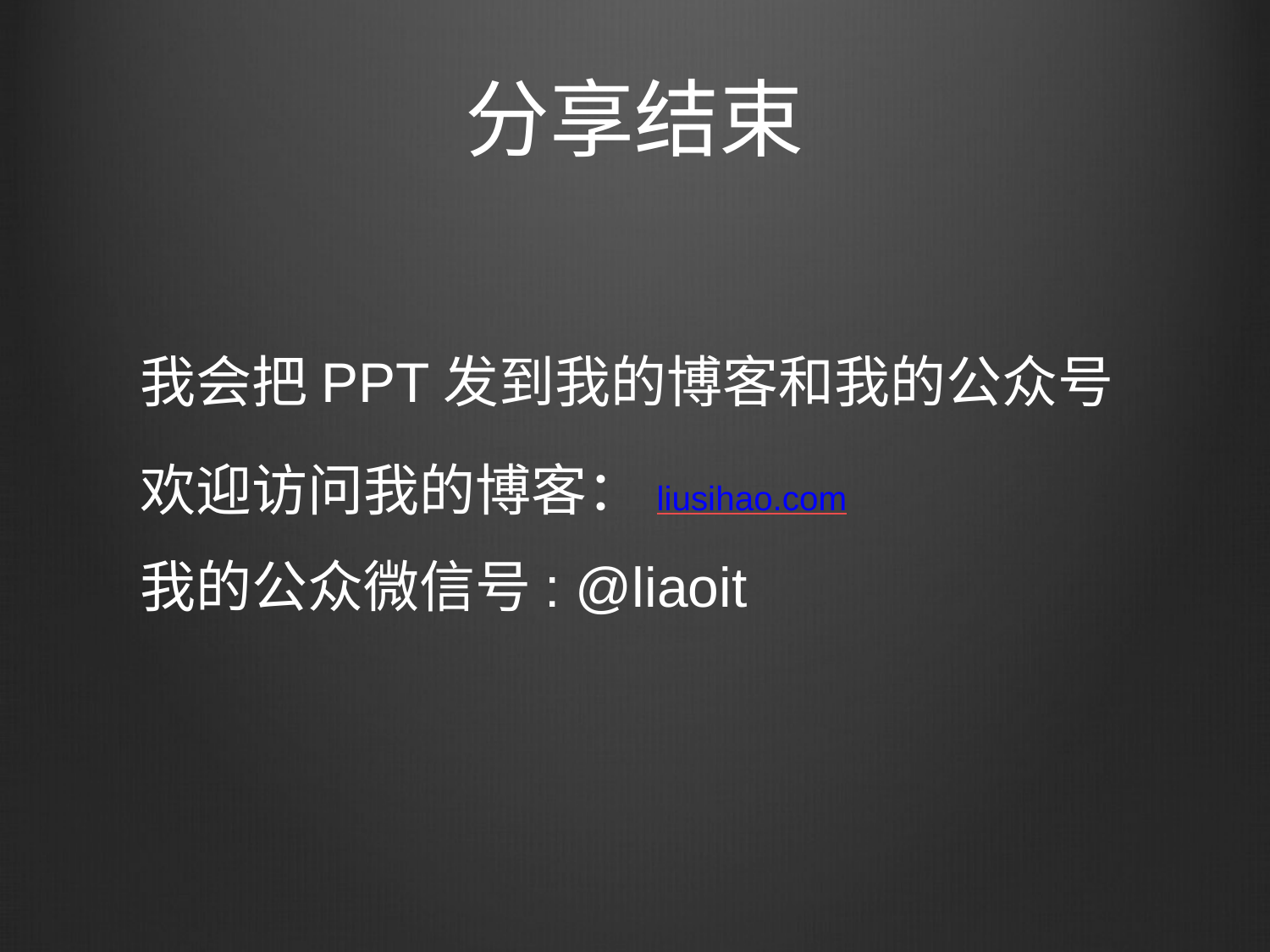

# 分享结束
我会把PPT发到我的博客和我的公众号
欢迎访问我的博客：liusihao.com
我的公众微信号: @liaoit